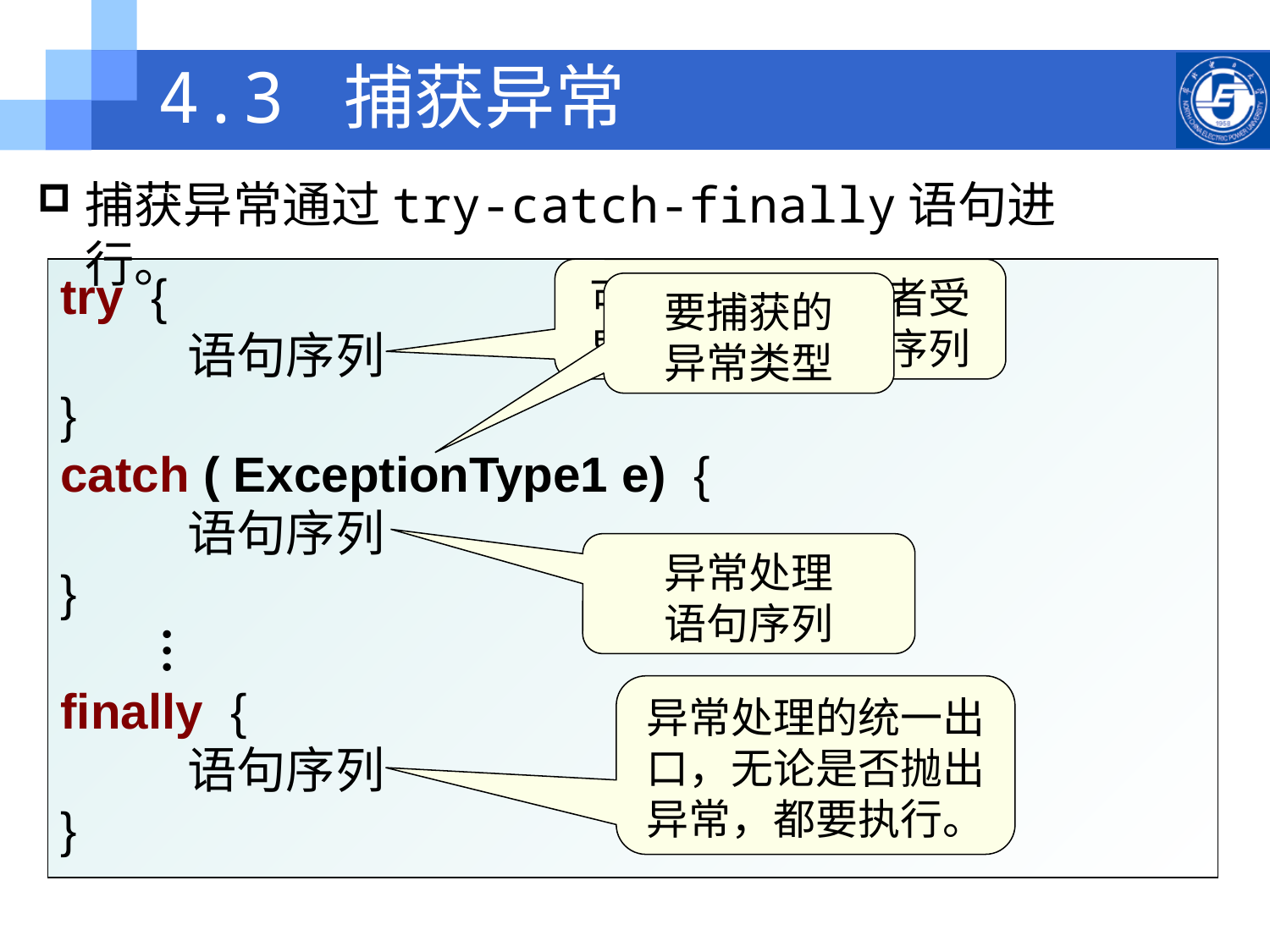

# 4.3 捕获异常
捕获异常通过try-catch-finally语句进行。
try  {
      	语句序列
}
catch ( ExceptionType1 e)  {
      	语句序列
}
      ︙
finally  {
	语句序列
}

可能抛出异常或者受
异常影响的语句序列
要捕获的
异常类型
异常处理
语句序列
异常处理的统一出口，无论是否抛出异常，都要执行。